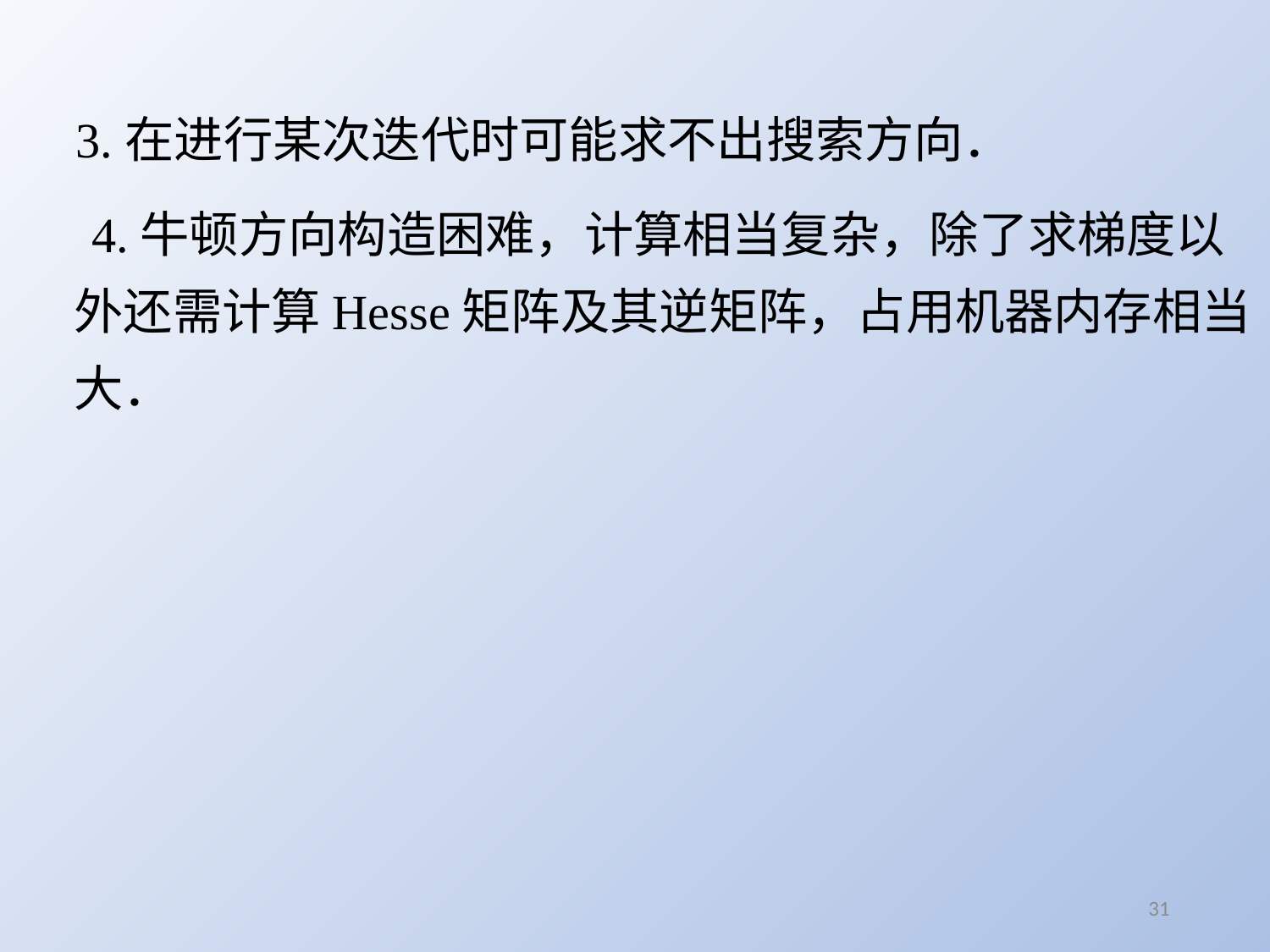

3.在进行某次迭代时可能求不出搜索方向．
    4.牛顿方向构造困难，计算相当复杂，除了求梯度以外还需计算Hesse矩阵及其逆矩阵，占用机器内存相当大．

31